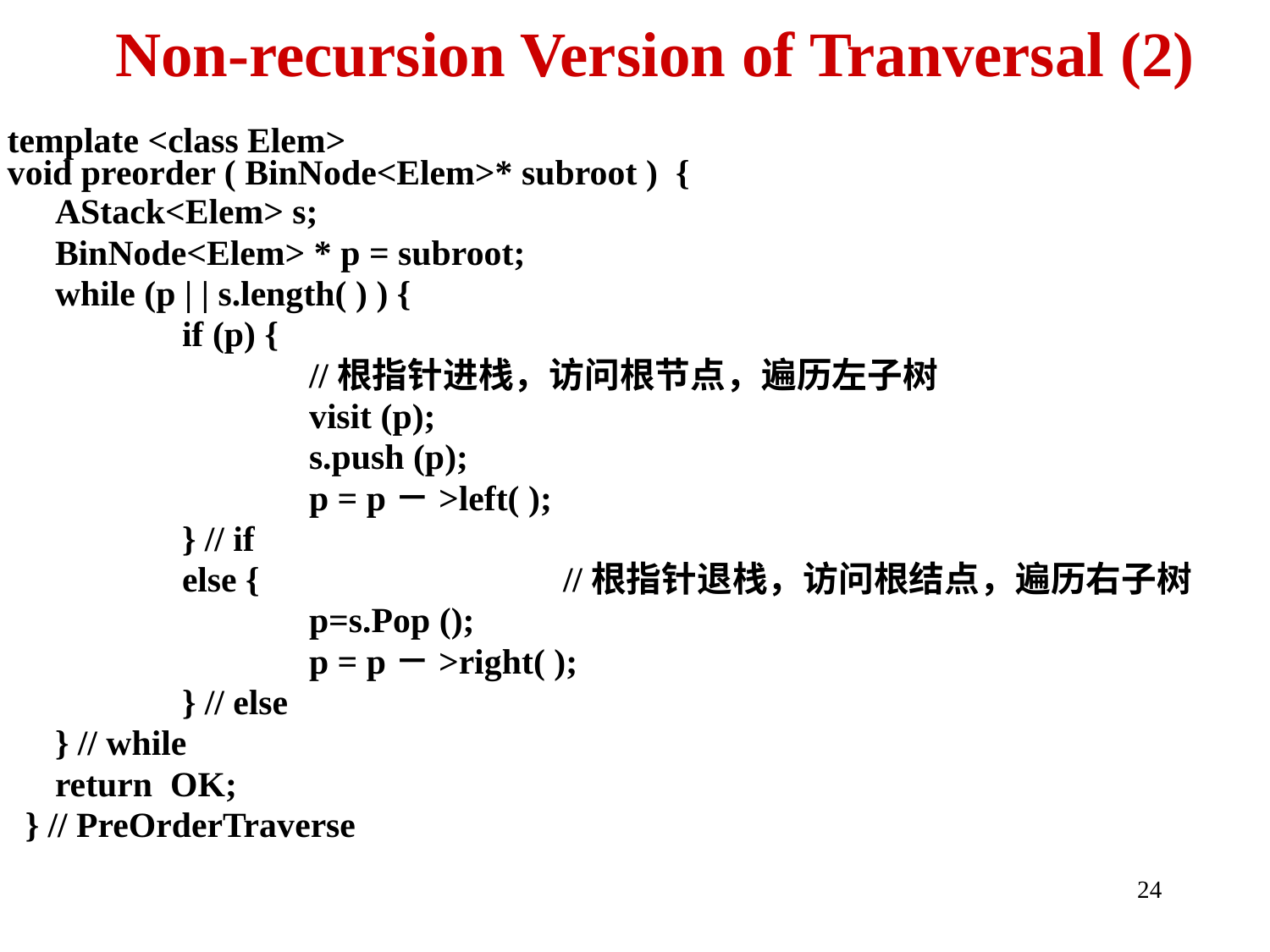

# Non-recursion Version of Tranversal (2)
template <class Elem>
void preorder ( BinNode<Elem>* subroot )  {
	AStack<Elem> s;
	BinNode<Elem> * p = subroot;
	while (p | | s.length( ) ) {
		if (p) {
          		//根指针进栈，访问根节点，遍历左子树
			visit (p);
			s.push (p);
			p = p－>left( );
		} // if
		else {			//根指针退栈，访问根结点，遍历右子树
			p=s.Pop ();
			p = p－>right( );
		} // else
	} // while
	return  OK;
  } // PreOrderTraverse

24